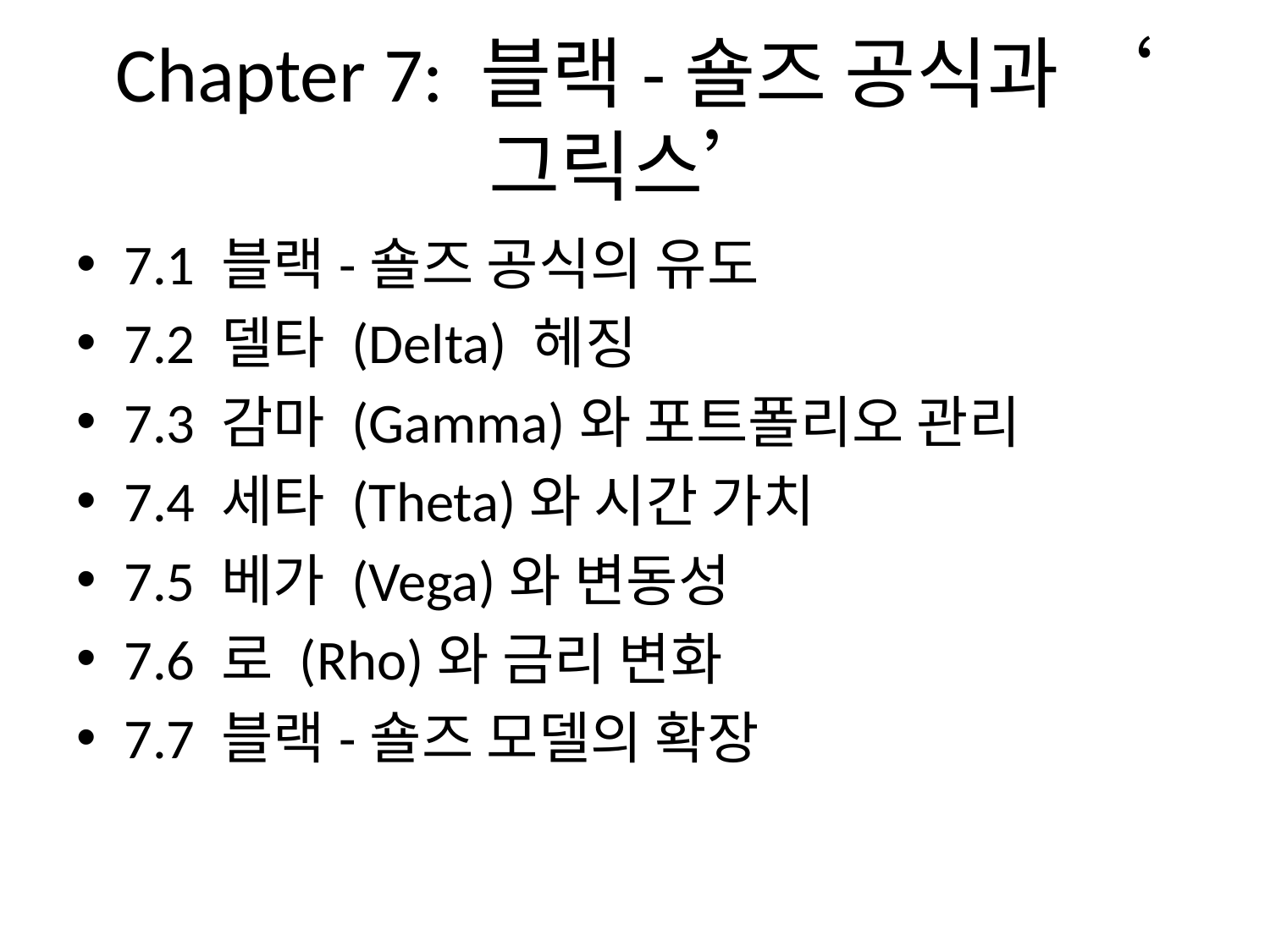

# Chapter 7: 블랙-숄즈 공식과 ‘그릭스’
7.1 블랙-숄즈 공식의 유도
7.2 델타 (Delta) 헤징
7.3 감마 (Gamma)와 포트폴리오 관리
7.4 세타 (Theta)와 시간 가치
7.5 베가 (Vega)와 변동성
7.6 로 (Rho)와 금리 변화
7.7 블랙-숄즈 모델의 확장